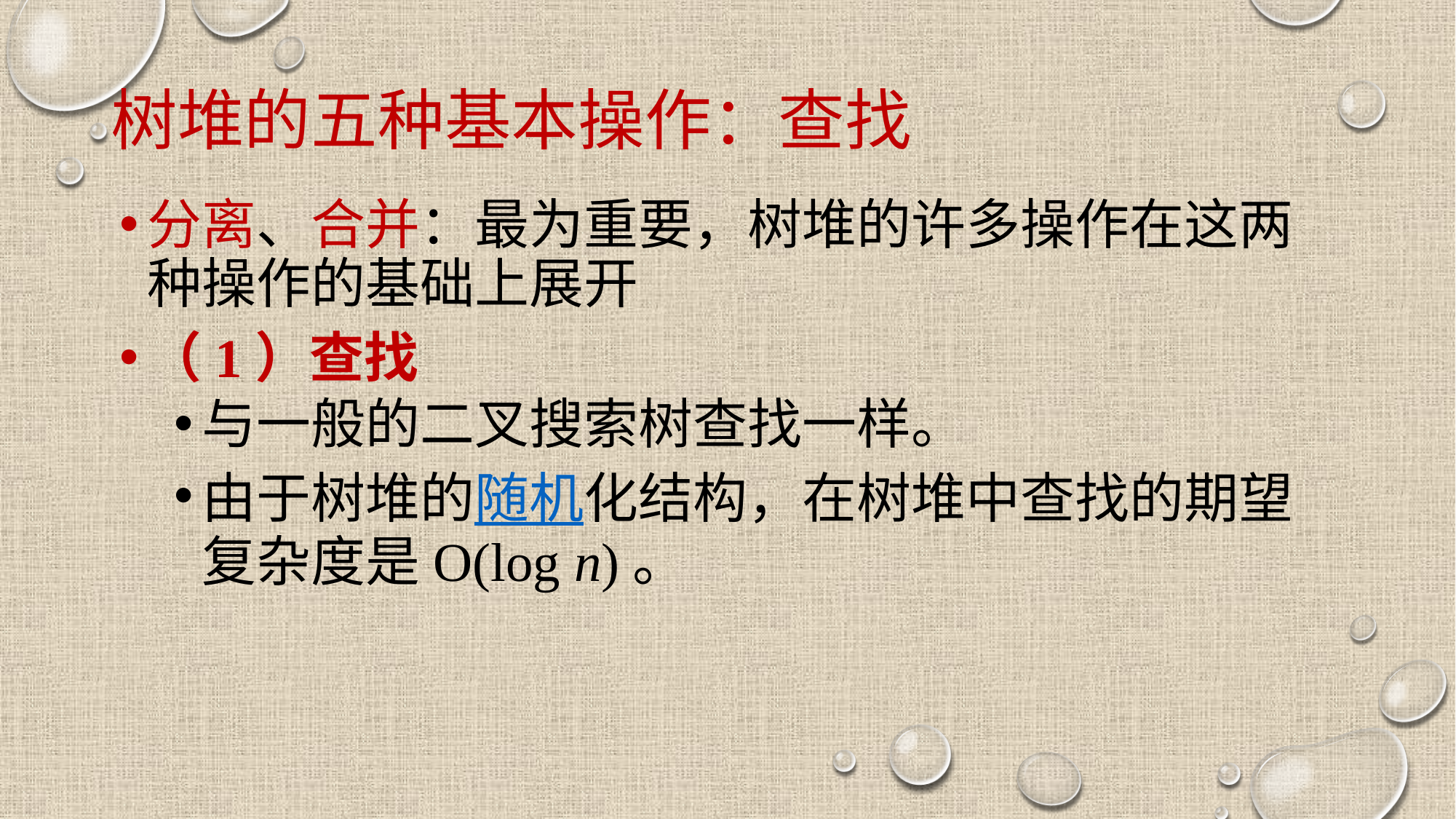

# 树堆的五种基本操作：查找
分离、合并：最为重要，树堆的许多操作在这两种操作的基础上展开
（1）查找
与一般的二叉搜索树查找一样。
由于树堆的随机化结构，在树堆中查找的期望复杂度是O(log n)。